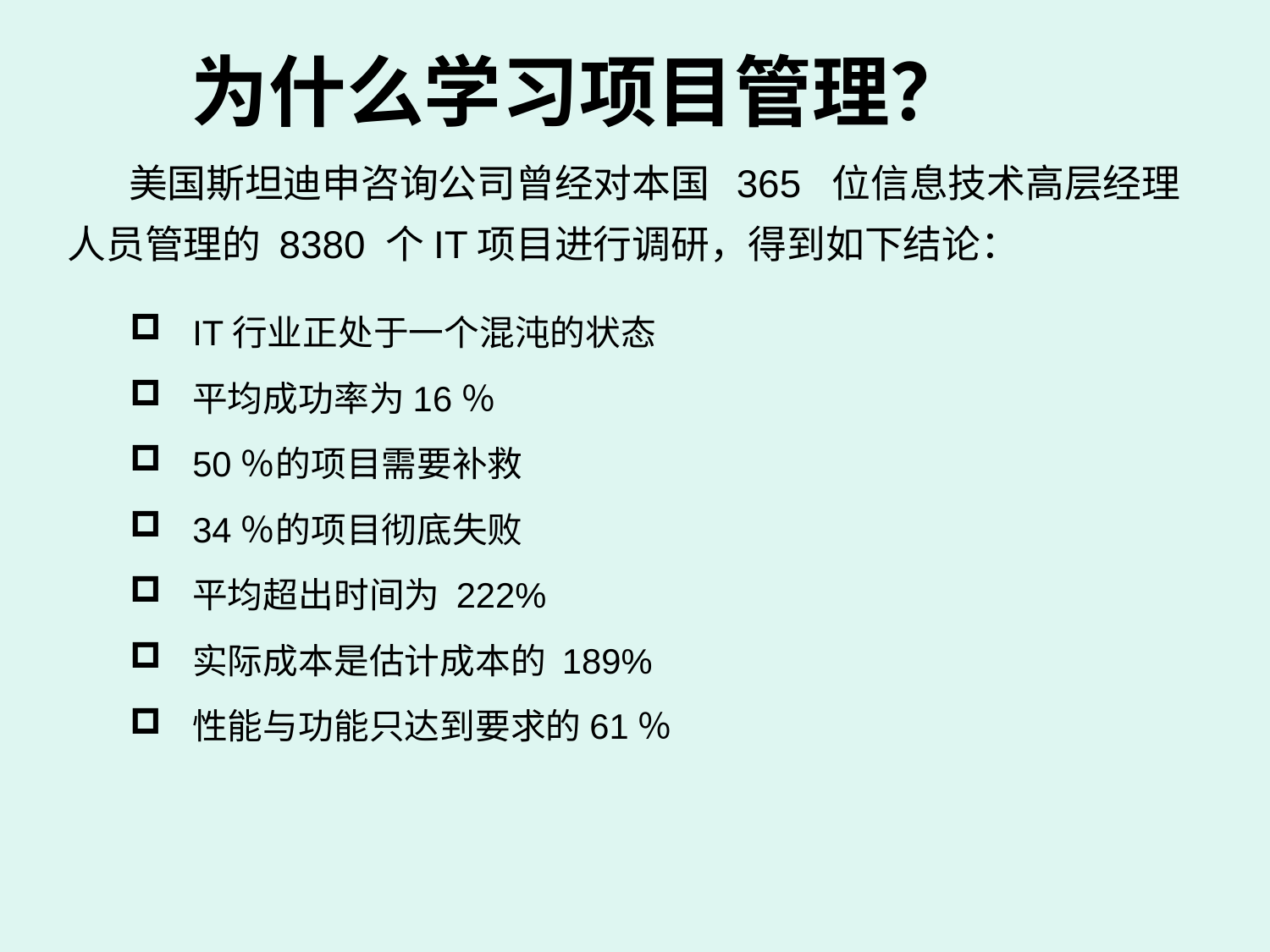

为什么学习项目管理？
      美国斯坦迪申咨询公司曾经对本国  365  位信息技术高层经理人员管理的 8380 个IT项目进行调研，得到如下结论：
IT行业正处于一个混沌的状态
平均成功率为16％
50％的项目需要补救
34％的项目彻底失败
平均超出时间为 222%
实际成本是估计成本的 189%
性能与功能只达到要求的61％